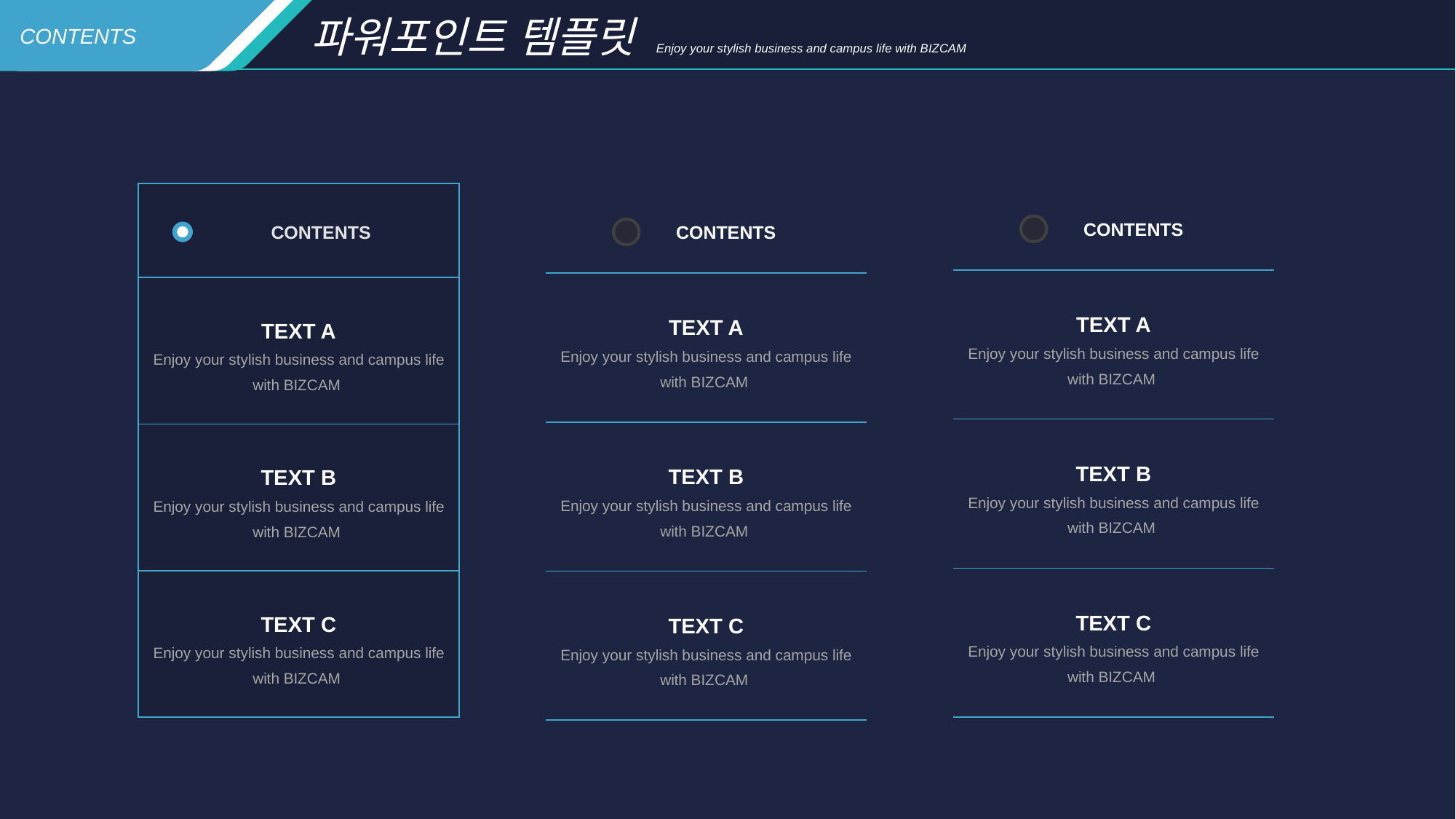

파워포인트 템플릿 Enjoy your stylish business and campus life with BIZCAM

CONTENTS

|  |
| --- |
| TEXT A Enjoy your stylish business and campus life with BIZCAM |
| TEXT B Enjoy your stylish business and campus life with BIZCAM |
| TEXT C Enjoy your stylish business and campus life with BIZCAM |
|  |
| --- |
| TEXT A Enjoy your stylish business and campus life with BIZCAM |
| TEXT B Enjoy your stylish business and campus life with BIZCAM |
| TEXT C Enjoy your stylish business and campus life with BIZCAM |
|  |
| --- |
| TEXT A Enjoy your stylish business and campus life with BIZCAM |
| TEXT B Enjoy your stylish business and campus life with BIZCAM |
| TEXT C Enjoy your stylish business and campus life with BIZCAM |
CONTENTS
CONTENTS
CONTENTS